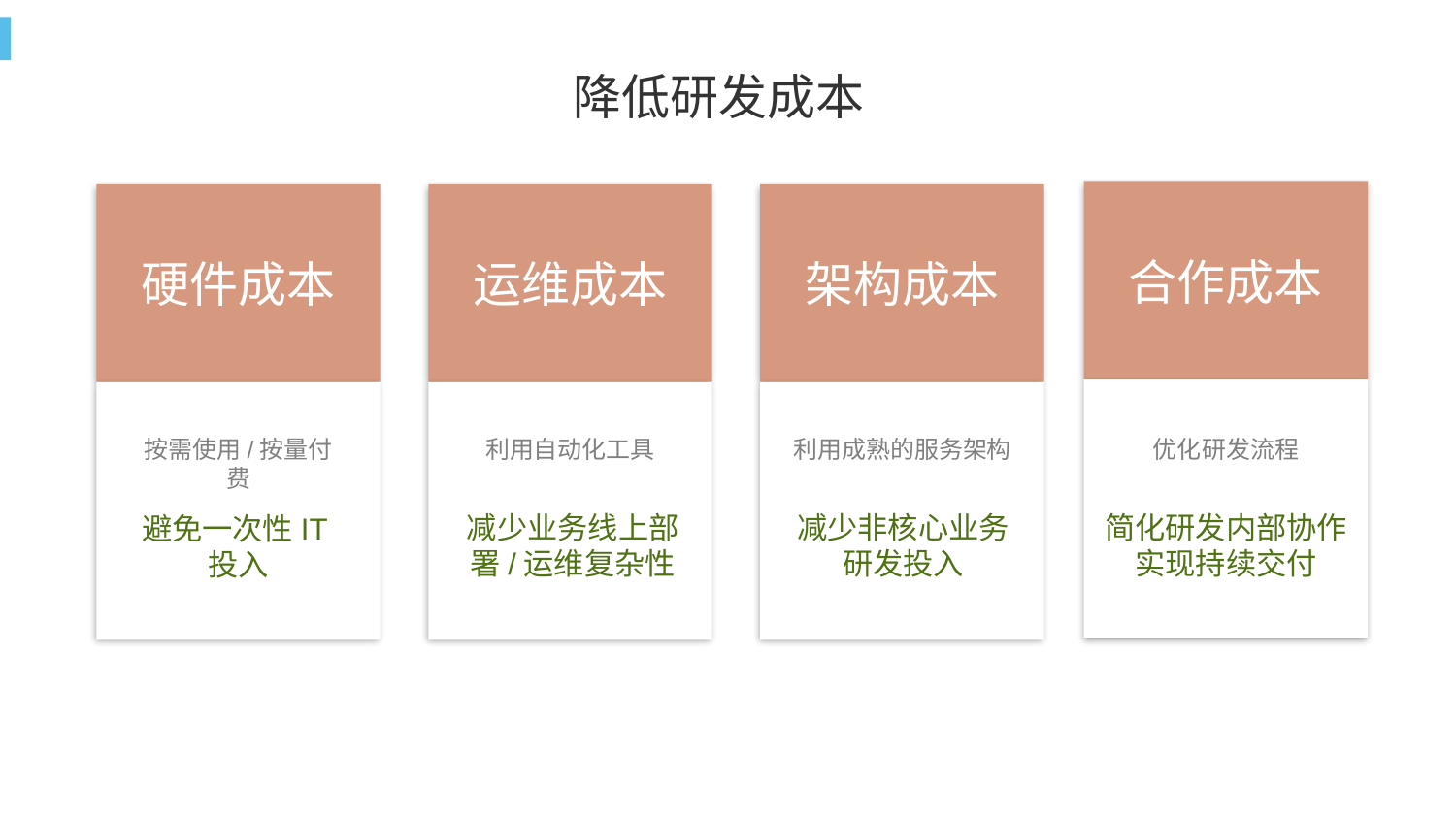

降低研发成本
合作成本
硬件成本
运维成本
架构成本

优化研发流程
利用成熟的服务架构
利用自动化工具
按需使用/按量付费
简化研发内部协作
实现持续交付
减少非核心业务研发投入
减少业务线上部署/运维复杂性
避免一次性IT投入